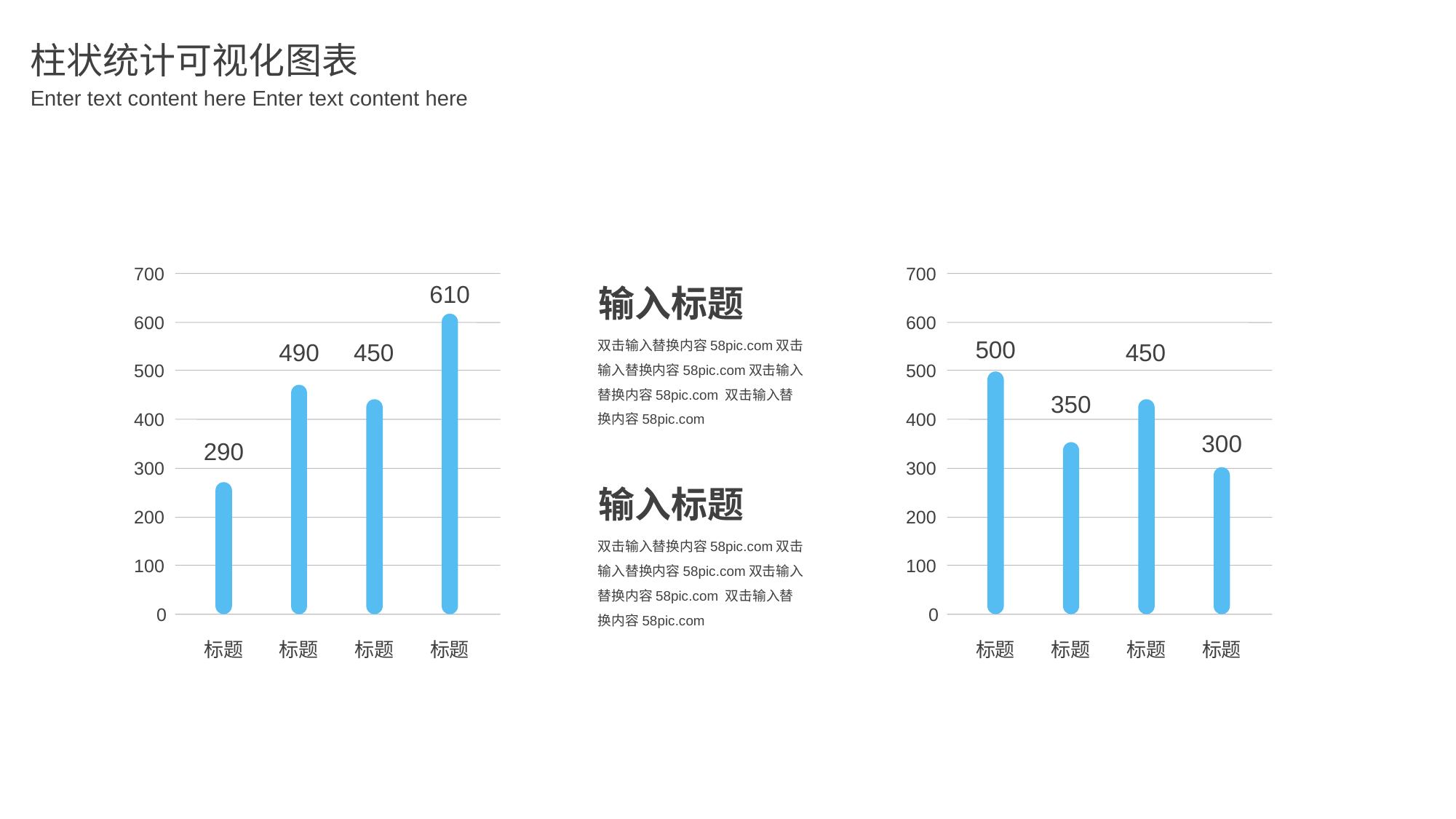

柱状统计可视化图表
Enter text content here Enter text content here
700

600
500
400
300
200
100
0
标题
标题
标题
标题
700

600
500
400
300
200
100
0
标题
标题
标题
标题
610
输入标题
双击输入替换内容58pic.com双击输入替换内容58pic.com双击输入替换内容58pic.com 双击输入替换内容58pic.com

500
490
450
450

350

300
290

输入标题
双击输入替换内容58pic.com双击输入替换内容58pic.com双击输入替换内容58pic.com 双击输入替换内容58pic.com